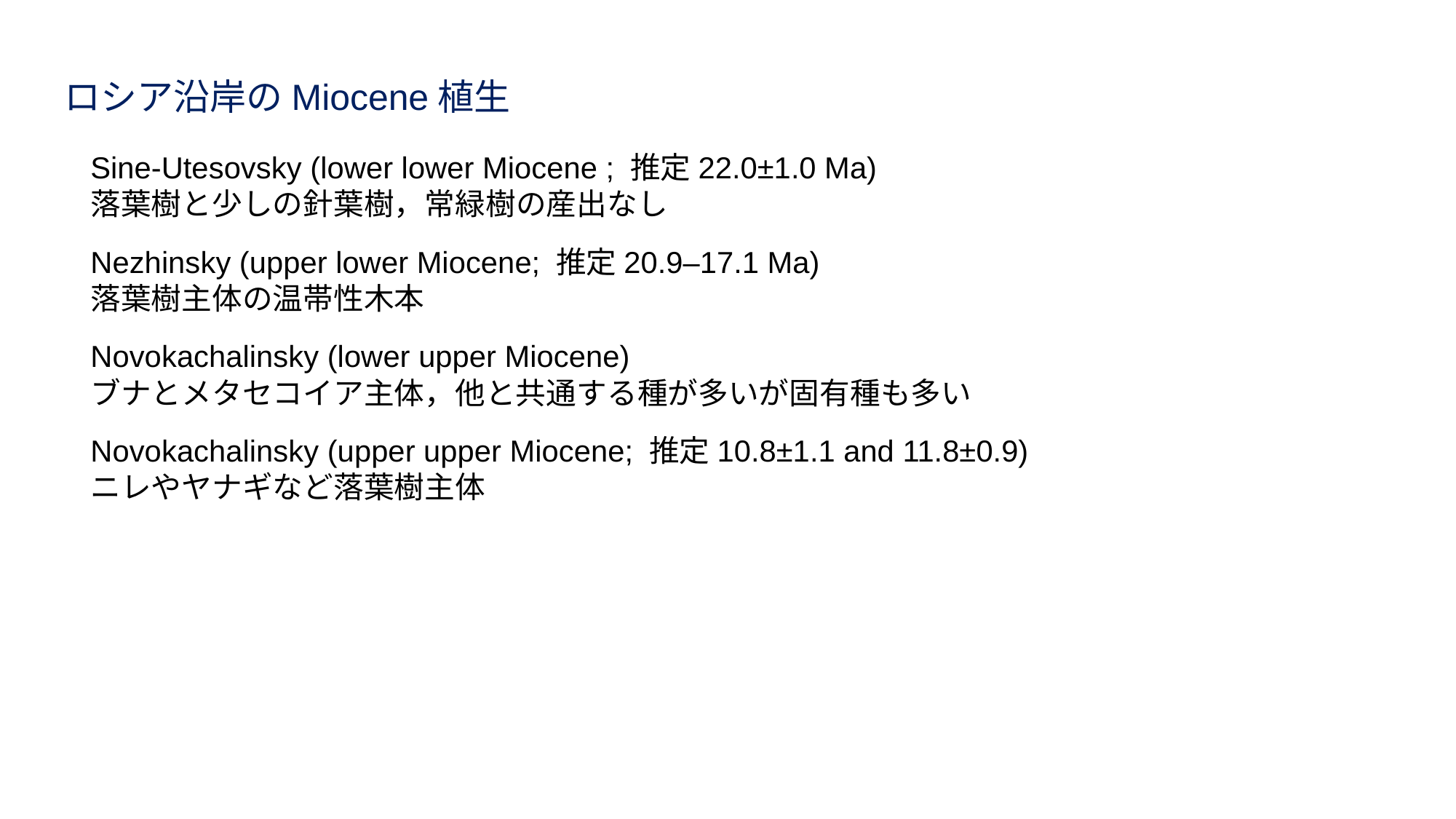

ロシア沿岸のMiocene植生
Sine-Utesovsky (lower lower Miocene ; 推定22.0±1.0 Ma)
落葉樹と少しの針葉樹，常緑樹の産出なし
Nezhinsky (upper lower Miocene; 推定20.9–17.1 Ma)
落葉樹主体の温帯性木本
Novokachalinsky (lower upper Miocene)
ブナとメタセコイア主体，他と共通する種が多いが固有種も多い
Novokachalinsky (upper upper Miocene; 推定10.8±1.1 and 11.8±0.9)
ニレやヤナギなど落葉樹主体